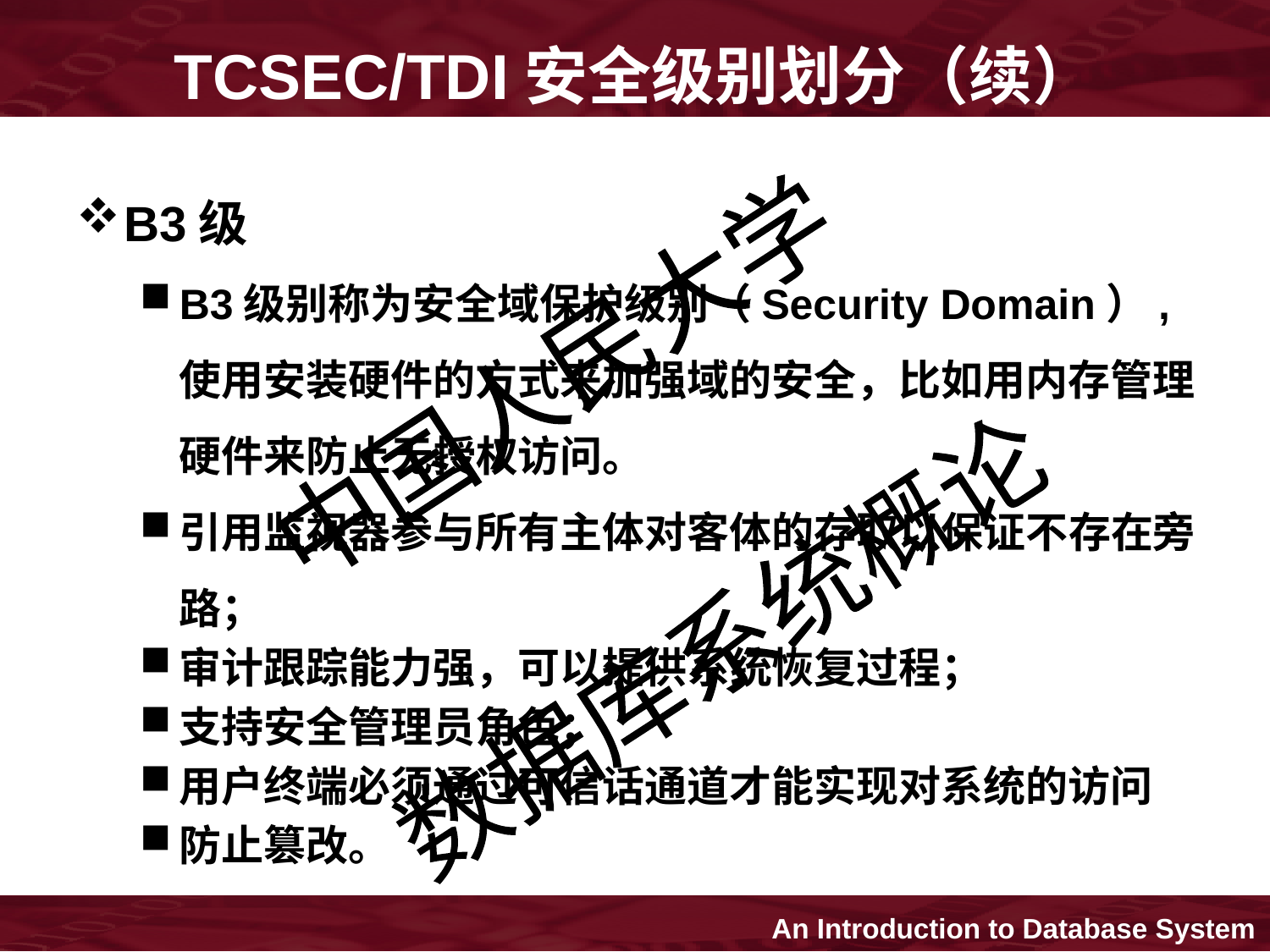

# TCSEC/TDI安全级别划分（续）
B3级
B3级别称为安全域保护级别（Security Domain）,使用安装硬件的方式来加强域的安全，比如用内存管理硬件来防止无授权访问。
引用监视器参与所有主体对客体的存取以保证不存在旁路；
审计跟踪能力强，可以提供系统恢复过程；
支持安全管理员角色；
用户终端必须通过可信话通道才能实现对系统的访问
防止篡改。